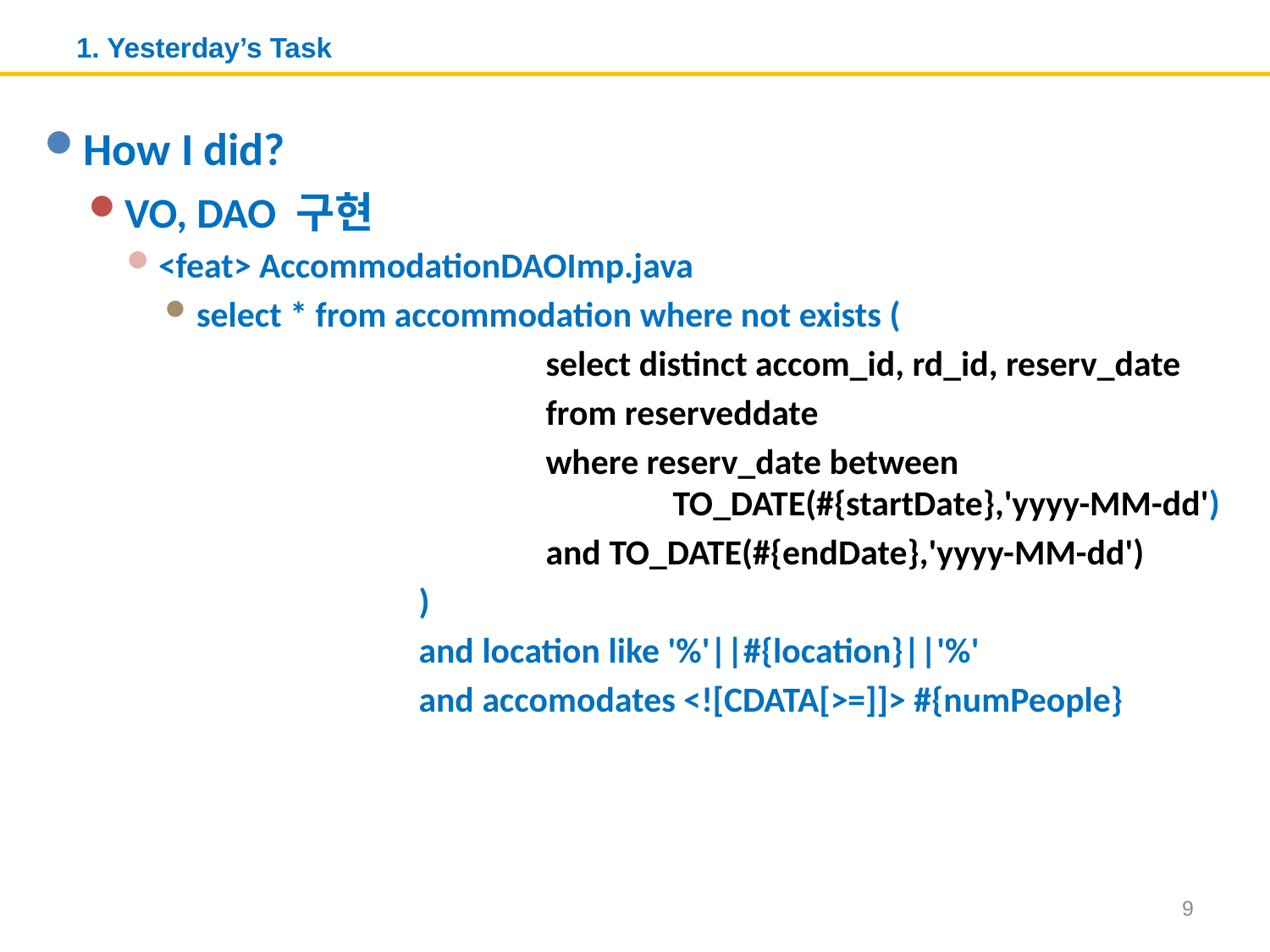

# 1. Yesterday’s Task
How I did?
VO, DAO 구현
<feat> AccommodationDAOImp.java
select * from accommodation where not exists (
			select distinct accom_id, rd_id, reserv_date
			from reserveddate
			where reserv_date between 						TO_DATE(#{startDate},'yyyy-MM-dd')
			and TO_DATE(#{endDate},'yyyy-MM-dd')
		)
		and location like '%'||#{location}||'%'
		and accomodates <![CDATA[>=]]> #{numPeople}

9